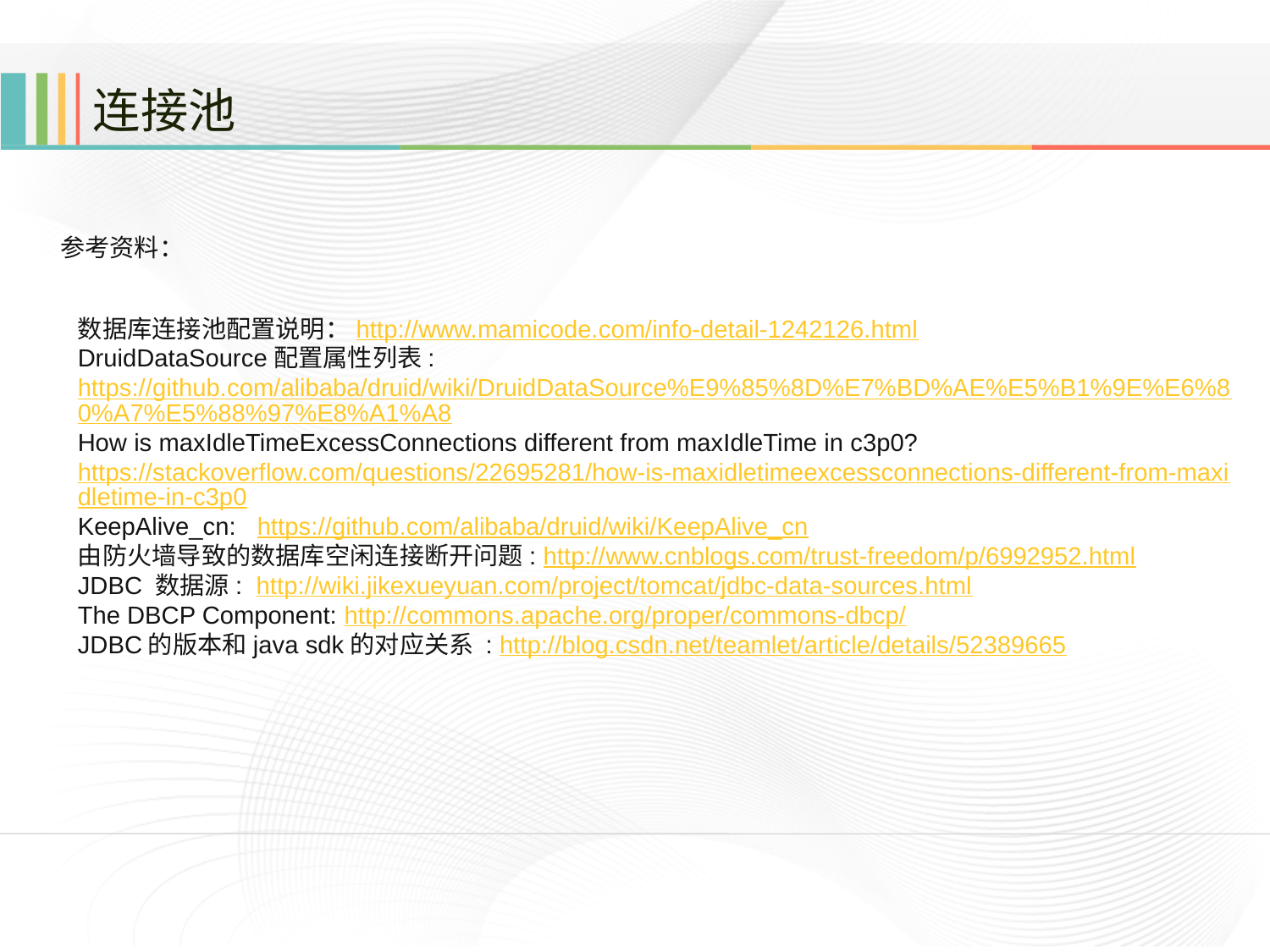

连接池

参考资料：
数据库连接池配置说明：http://www.mamicode.com/info-detail-1242126.html
DruidDataSource配置属性列表:
https://github.com/alibaba/druid/wiki/DruidDataSource%E9%85%8D%E7%BD%AE%E5%B1%9E%E6%80%A7%E5%88%97%E8%A1%A8
How is maxIdleTimeExcessConnections different from maxIdleTime in c3p0?
https://stackoverflow.com/questions/22695281/how-is-maxidletimeexcessconnections-different-from-maxidletime-in-c3p0
KeepAlive_cn:   https://github.com/alibaba/druid/wiki/KeepAlive_cn
由防火墙导致的数据库空闲连接断开问题: http://www.cnblogs.com/trust-freedom/p/6992952.html
JDBC 数据源:  http://wiki.jikexueyuan.com/project/tomcat/jdbc-data-sources.html
The DBCP Component: http://commons.apache.org/proper/commons-dbcp/
JDBC的版本和java sdk的对应关系 : http://blog.csdn.net/teamlet/article/details/52389665